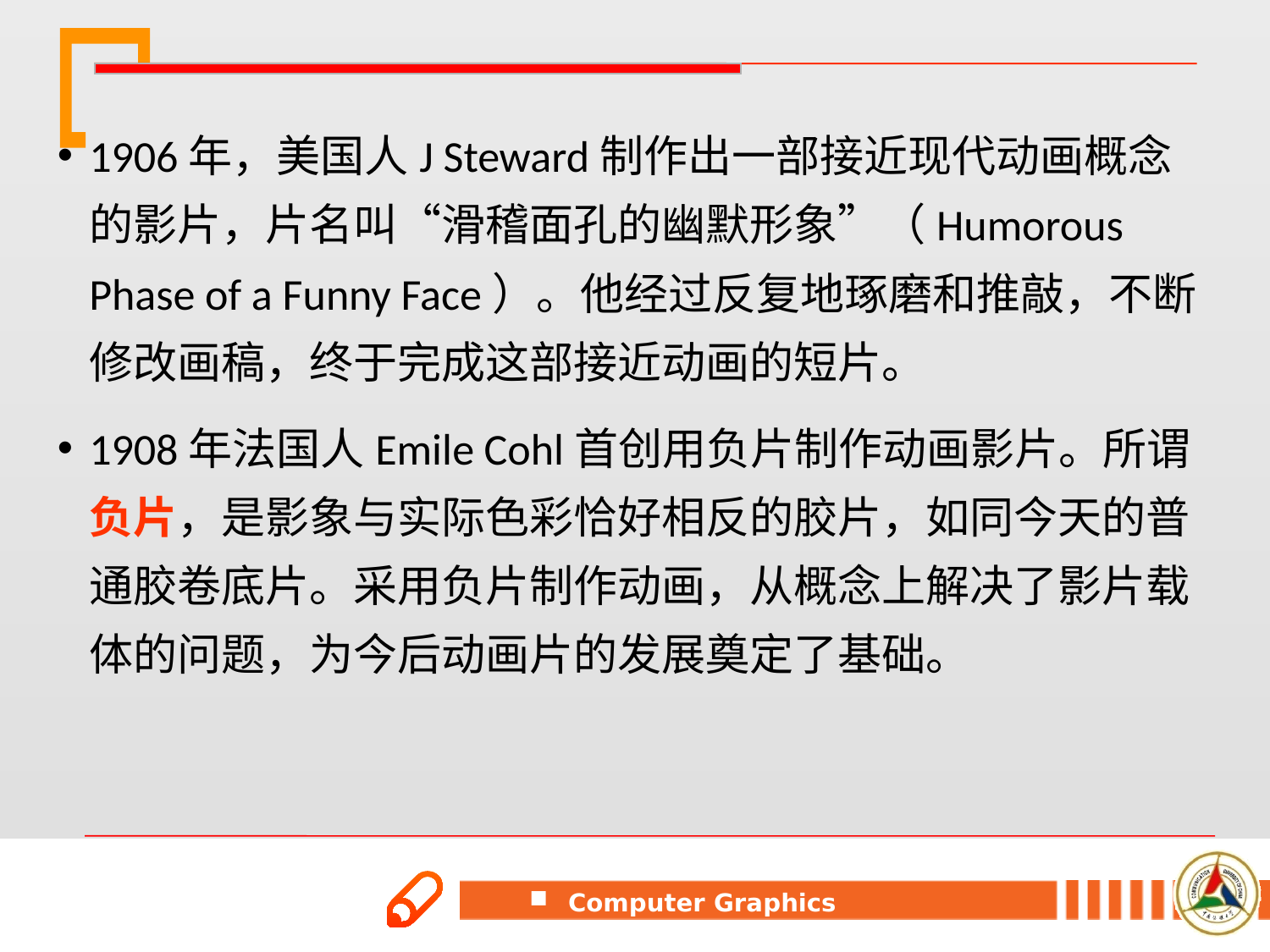

1906年，美国人J Steward制作出一部接近现代动画概念的影片，片名叫“滑稽面孔的幽默形象”（Humorous Phase of a Funny Face）。他经过反复地琢磨和推敲，不断修改画稿，终于完成这部接近动画的短片。
1908年法国人Emile Cohl首创用负片制作动画影片。所谓负片，是影象与实际色彩恰好相反的胶片，如同今天的普通胶卷底片。采用负片制作动画，从概念上解决了影片载体的问题，为今后动画片的发展奠定了基础。